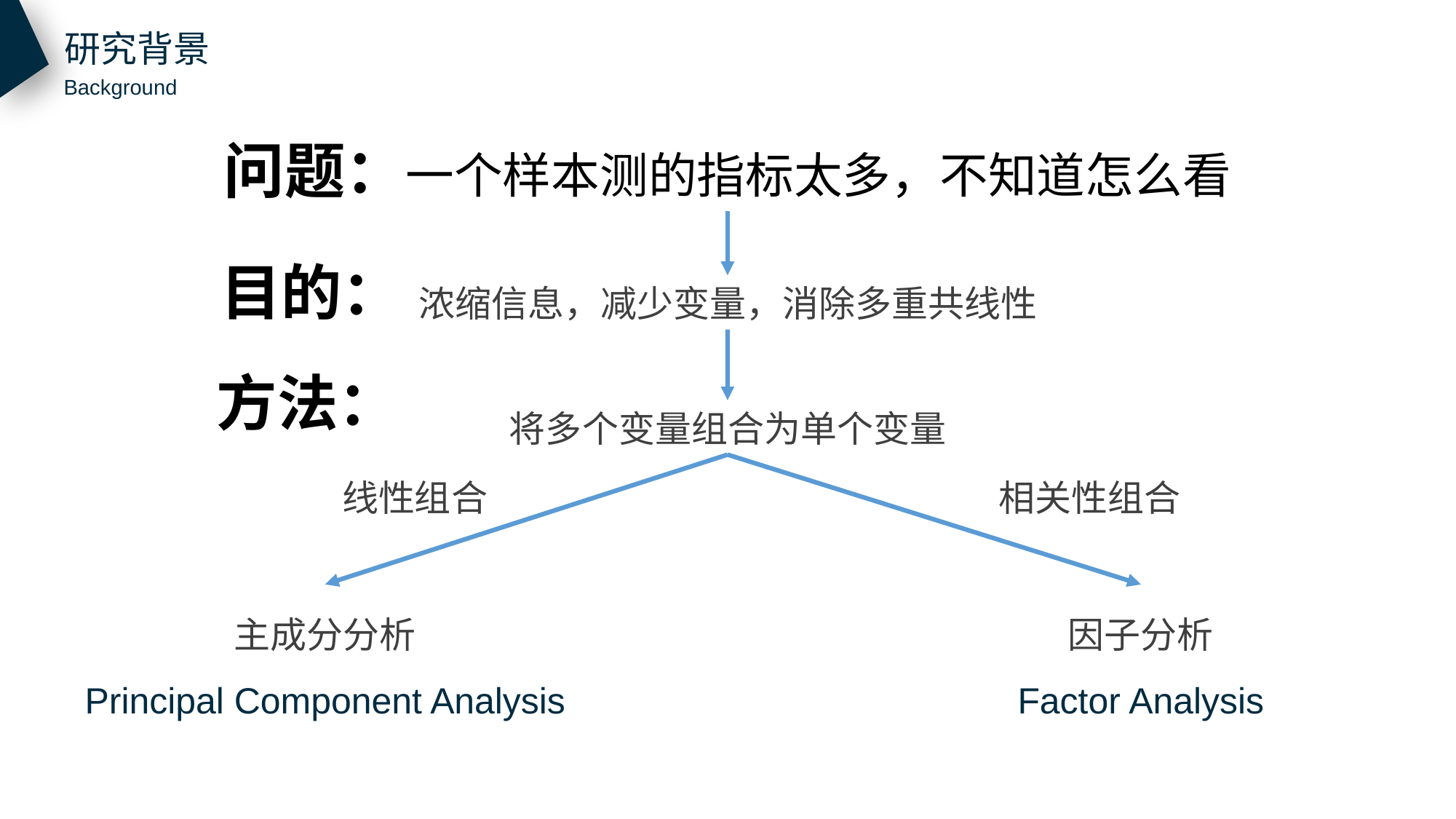

研究背景
Background
问题：一个样本测的指标太多，不知道怎么看
目的：
浓缩信息，减少变量，消除多重共线性
方法：
将多个变量组合为单个变量
线性组合
相关性组合
主成分分析
Principal Component Analysis
因子分析
Factor Analysis